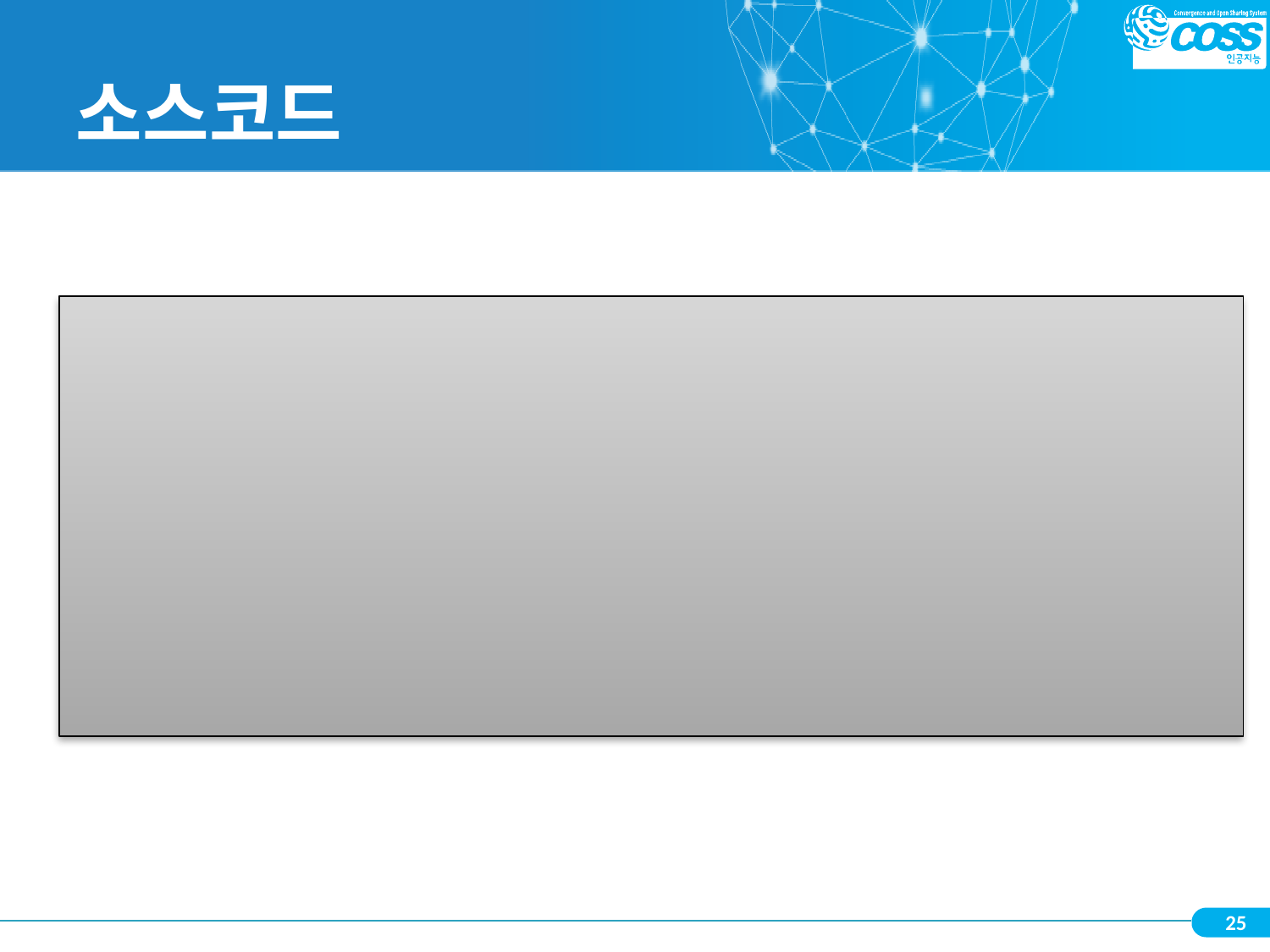

# 소스코드

# 양수, 음수 판단하기
num = int(input("정수 입력: "))
if num >= 0 :
    print("양수 입니다.")
else :
    print("음수 입니다.")